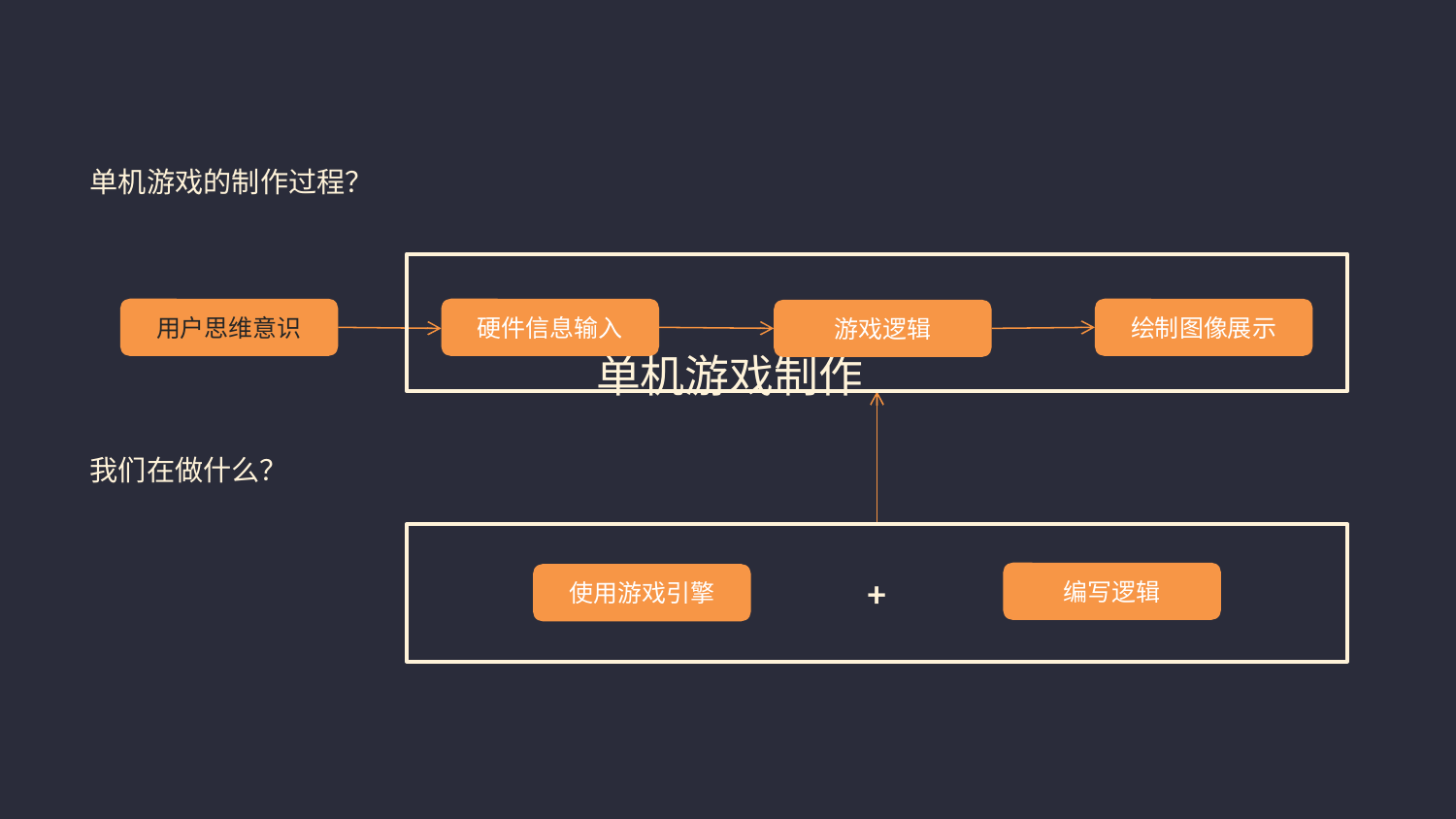

单机游戏的制作过程？

用户思维意识
硬件信息输入
绘制图像展示
游戏逻辑
# 单机游戏制作
我们在做什么？

编写逻辑
+
使用游戏引擎